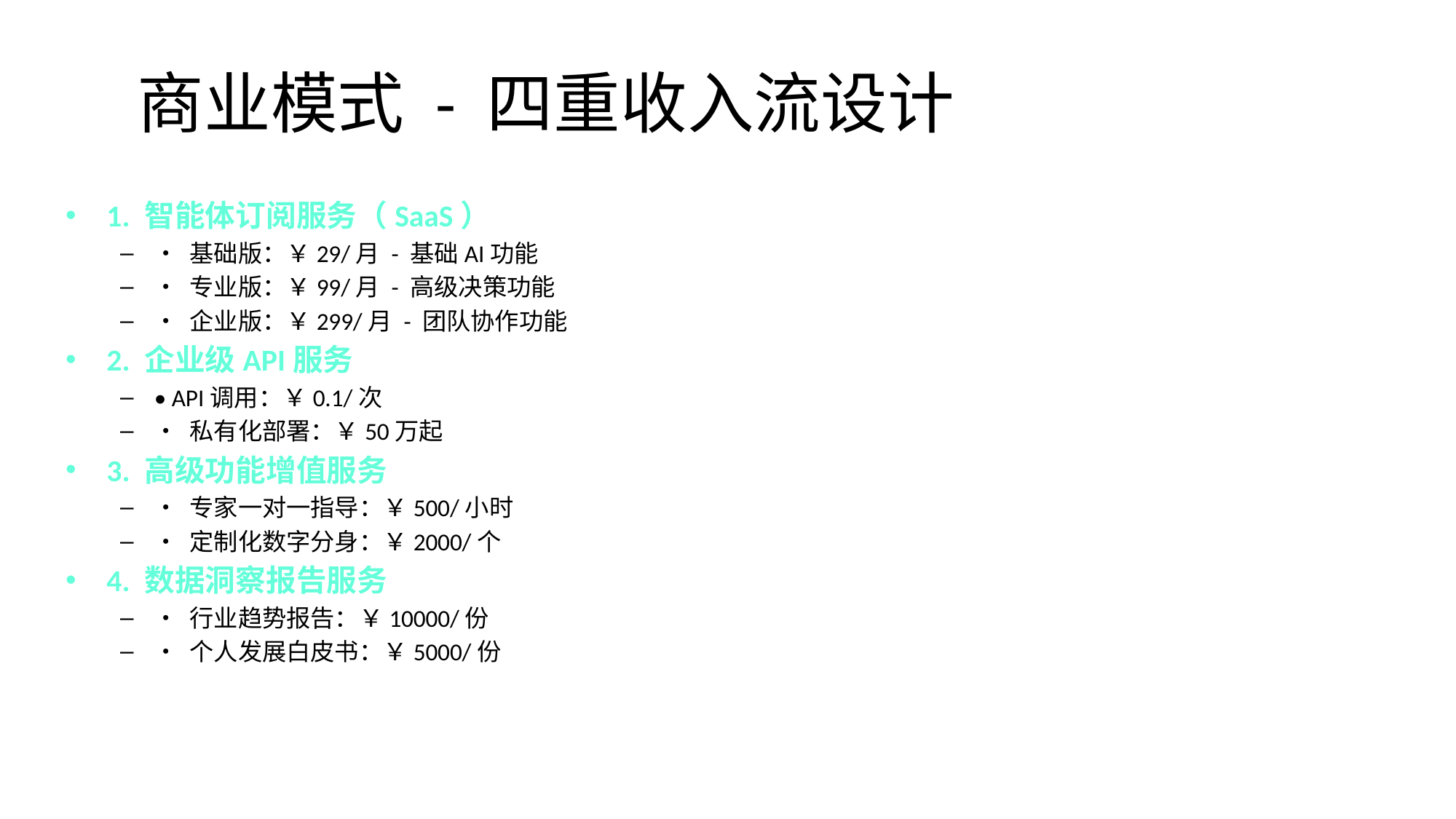

# 商业模式 - 四重收入流设计
1. 智能体订阅服务（SaaS）
• 基础版：￥29/月 - 基础AI功能
• 专业版：￥99/月 - 高级决策功能
• 企业版：￥299/月 - 团队协作功能
2. 企业级API服务
• API调用：￥0.1/次
• 私有化部署：￥50万起
3. 高级功能增值服务
• 专家一对一指导：￥500/小时
• 定制化数字分身：￥2000/个
4. 数据洞察报告服务
• 行业趋势报告：￥10000/份
• 个人发展白皮书：￥5000/份